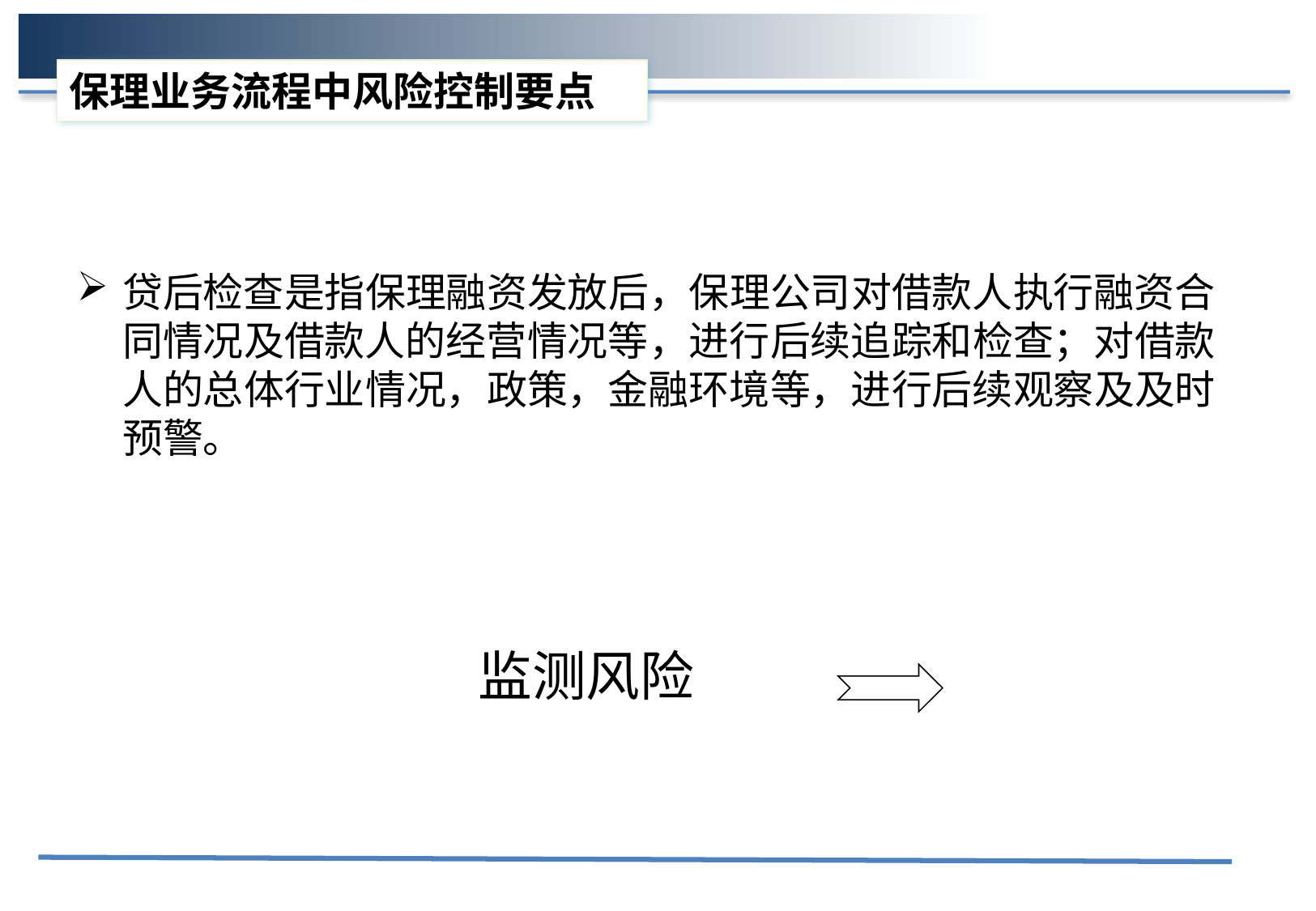

# 保理业务流程中风险控制要点

贷后检查是指保理融资发放后，保理公司对借款人执行融资合同情况及借款人的经营情况等，进行后续追踪和检查；对借款人的总体行业情况，政策，金融环境等，进行后续观察及及时预警。

                                           监测风险